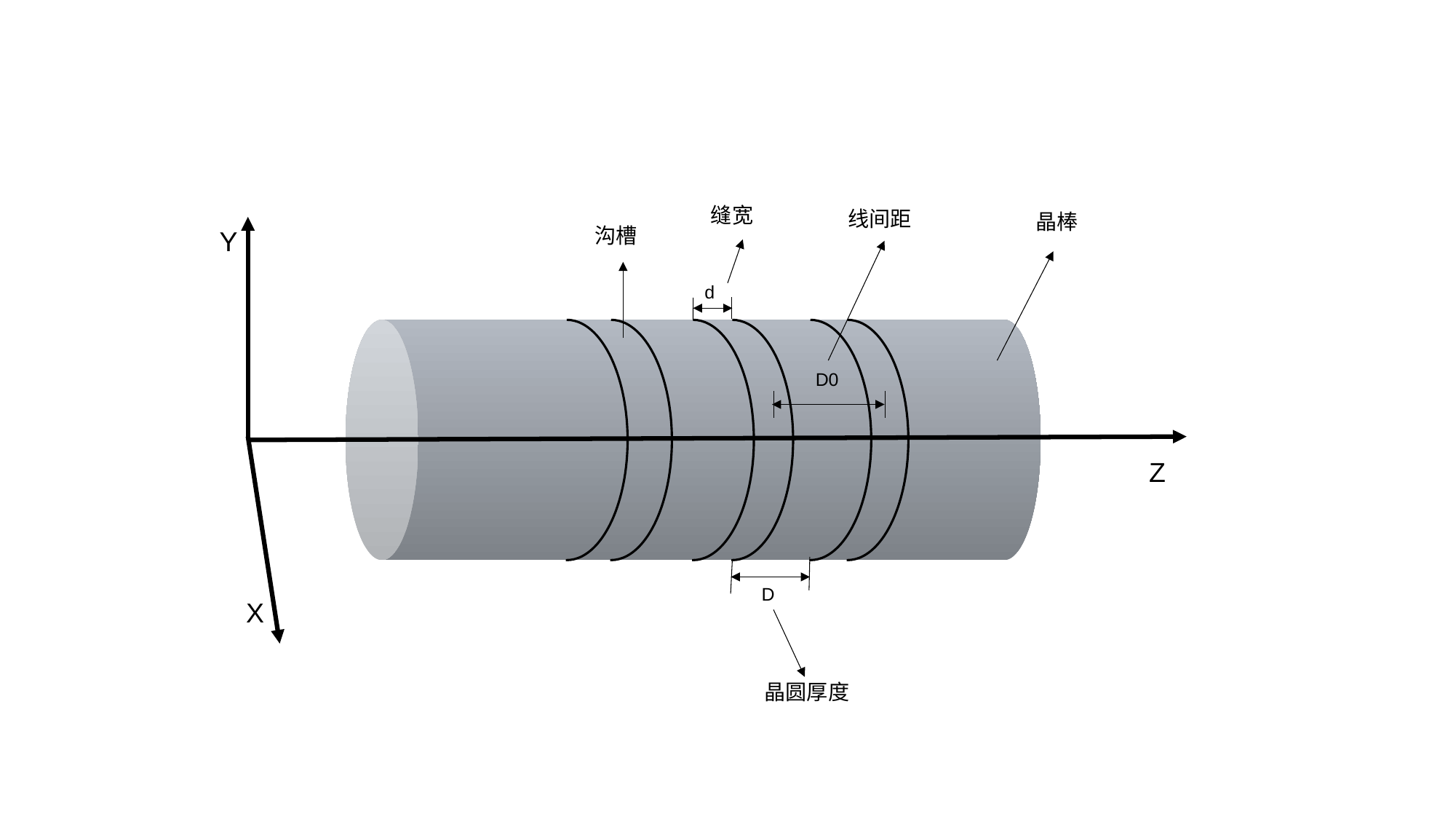

缝宽
线间距
晶棒
沟槽
Y
d

D0
Z
D
X
晶圆厚度